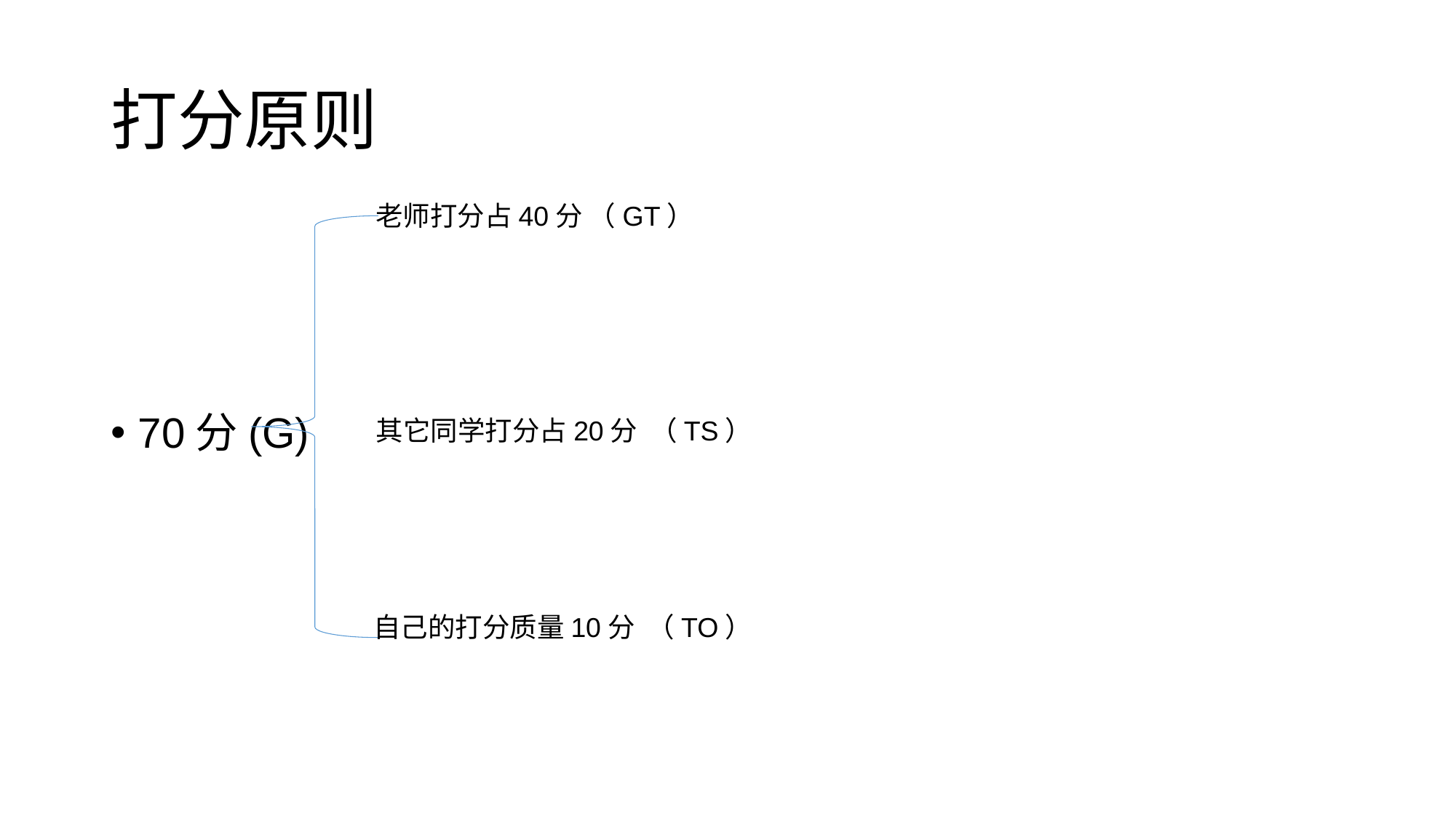

# 打分原则
老师打分占40分 （GT）

70分(G)

其它同学打分占20分  （TS）
自己的打分质量10分  （TO）